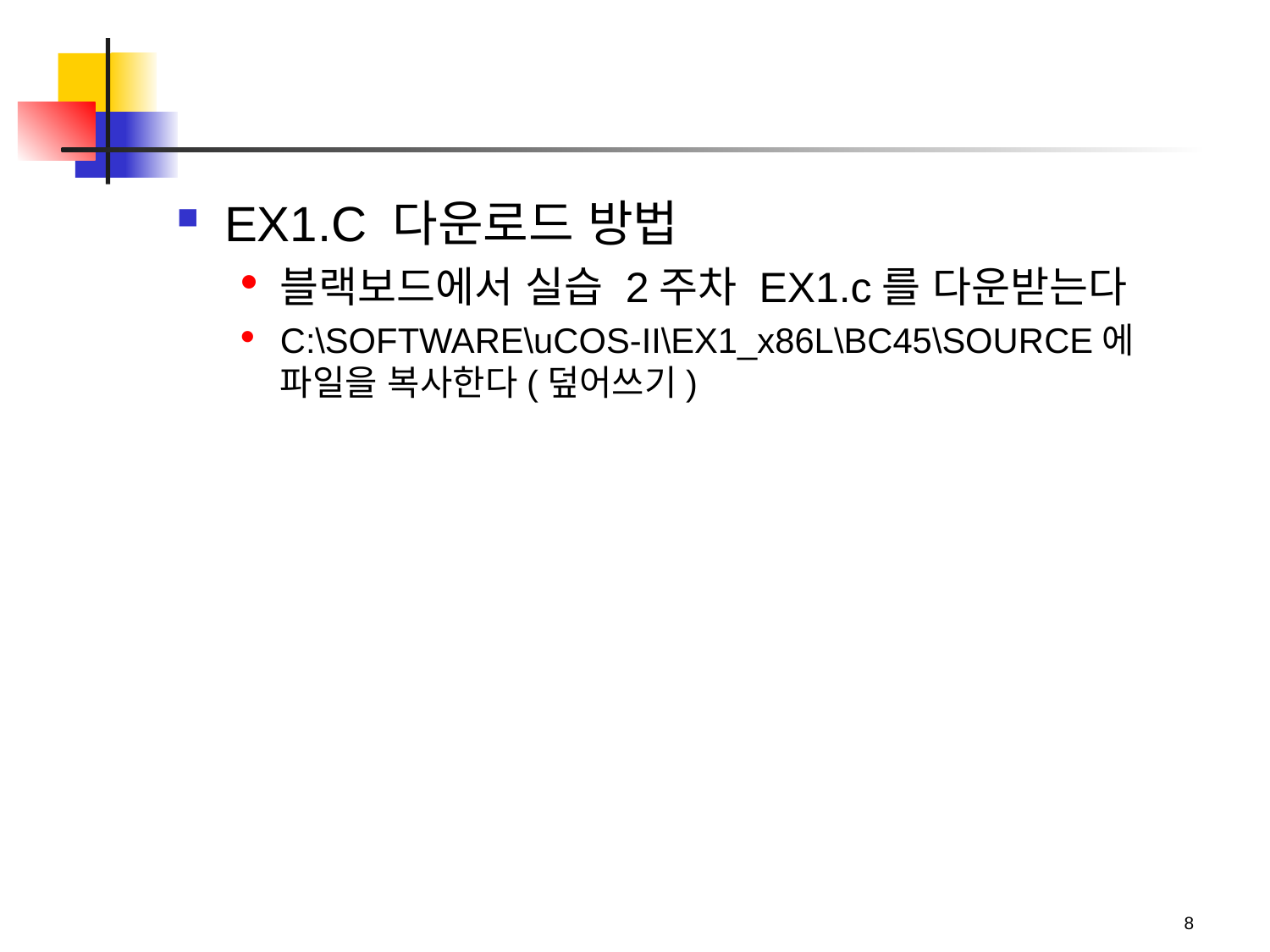

#
EX1.C 다운로드 방법
블랙보드에서 실습 2주차 EX1.c를 다운받는다
C:\SOFTWARE\uCOS-II\EX1_x86L\BC45\SOURCE에 파일을 복사한다(덮어쓰기)
8